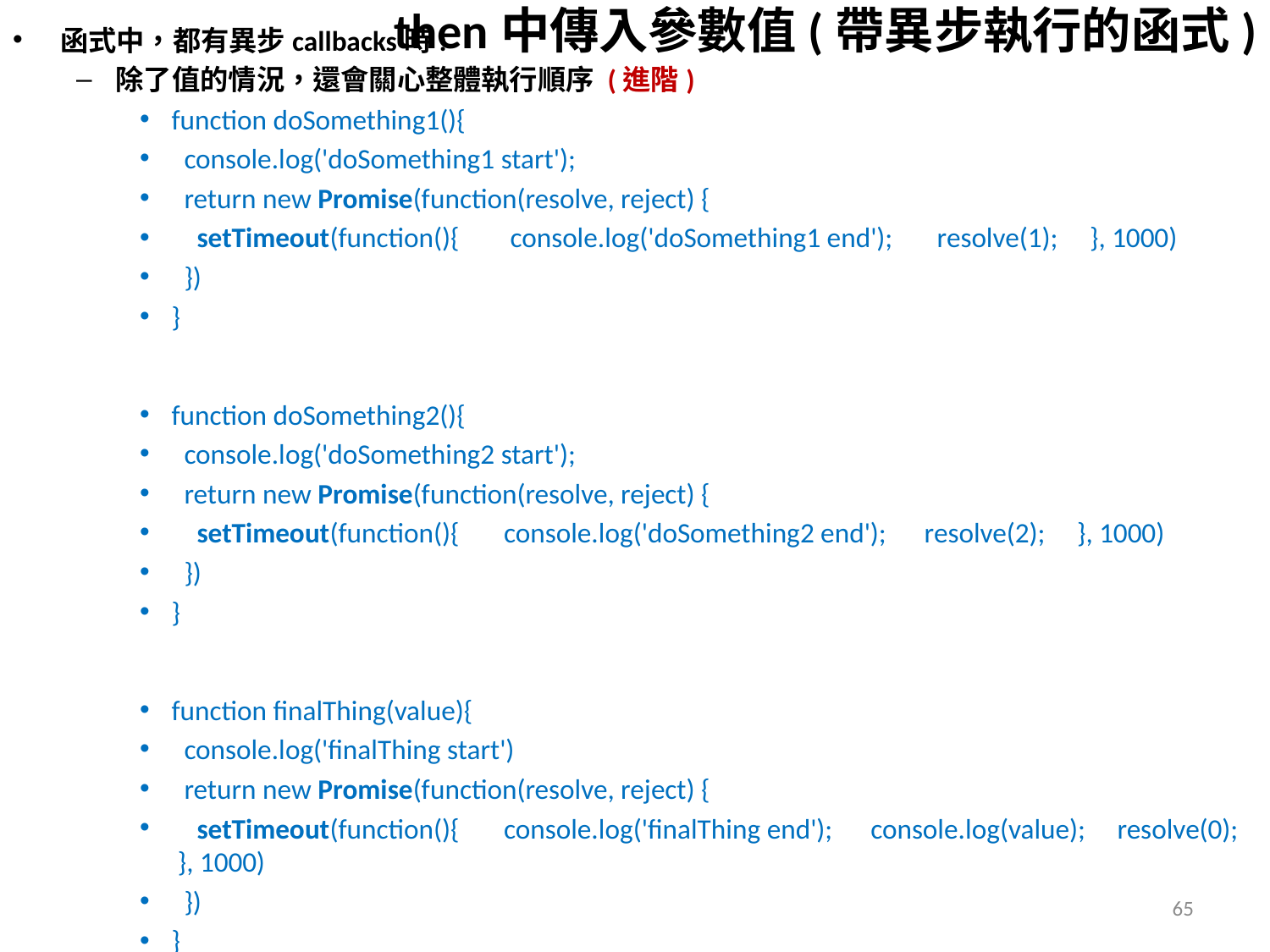

# then中傳入參數值(帶異步執行的函式)
函式中，都有異步callbacks時:
除了值的情況，還會關心整體執行順序 (進階)
function doSomething1(){
  console.log('doSomething1 start');
  return new Promise(function(resolve, reject) {
    setTimeout(function(){        console.log('doSomething1 end');       resolve(1);     }, 1000)
  })
}

function doSomething2(){
  console.log('doSomething2 start');
  return new Promise(function(resolve, reject) {
    setTimeout(function(){       console.log('doSomething2 end');      resolve(2);     }, 1000)
  })
}

function finalThing(value){
  console.log('finalThing start')
  return new Promise(function(resolve, reject) {
    setTimeout(function(){       console.log('finalThing end');      console.log(value);     resolve(0);    }, 1000)
  })
}
65